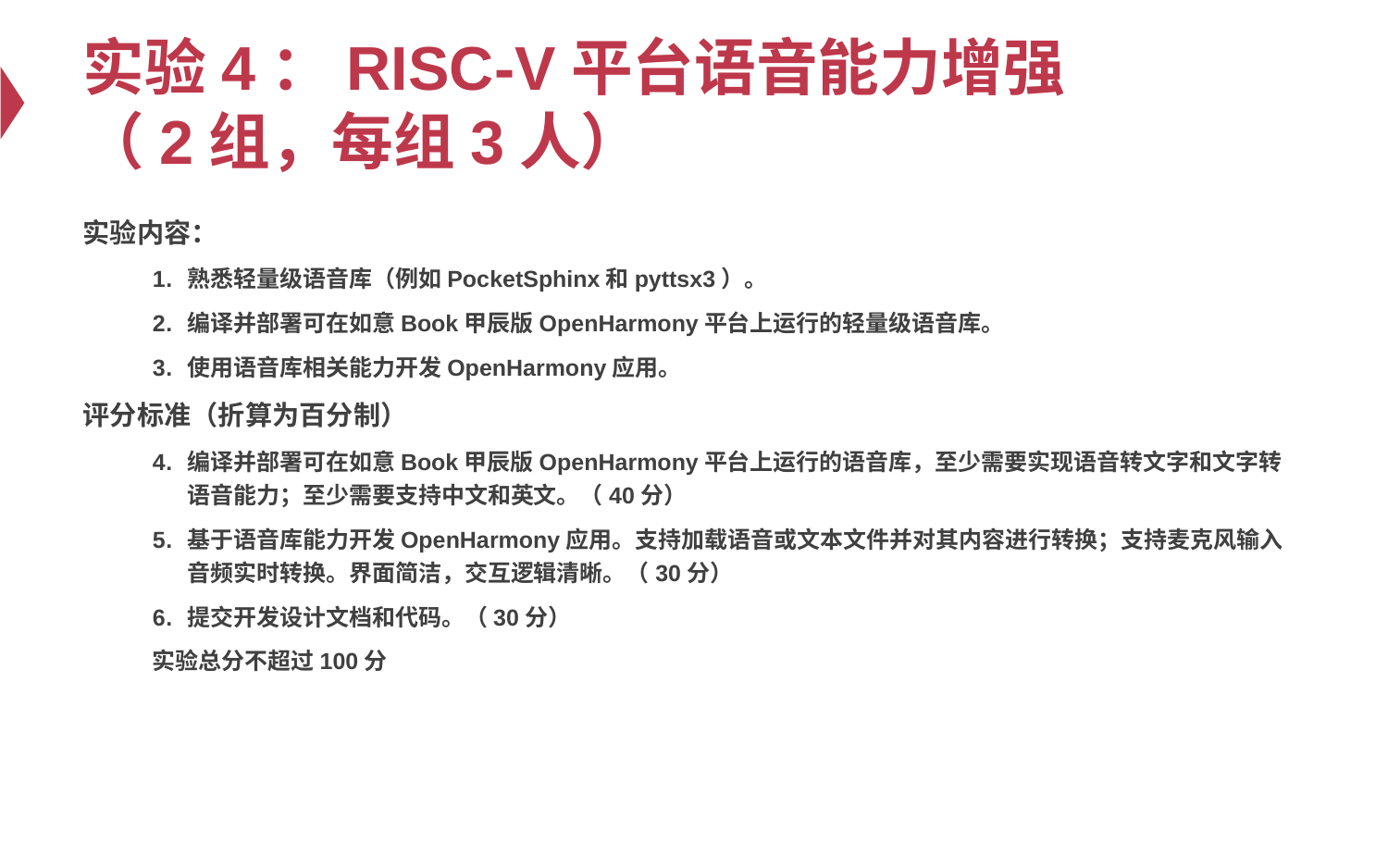

# 实验4：RISC-V平台语音能力增强 （2组，每组3人）
实验内容：
熟悉轻量级语音库（例如PocketSphinx和pyttsx3）。
编译并部署可在如意Book甲辰版OpenHarmony平台上运行的轻量级语音库。
使用语音库相关能力开发OpenHarmony应用。
评分标准（折算为百分制）
编译并部署可在如意Book甲辰版OpenHarmony平台上运行的语音库，至少需要实现语音转文字和文字转语音能力；至少需要支持中文和英文。（40分）
基于语音库能力开发OpenHarmony应用。支持加载语音或文本文件并对其内容进行转换；支持麦克风输入音频实时转换。界面简洁，交互逻辑清晰。（30分）
提交开发设计文档和代码。（30分）
实验总分不超过100分